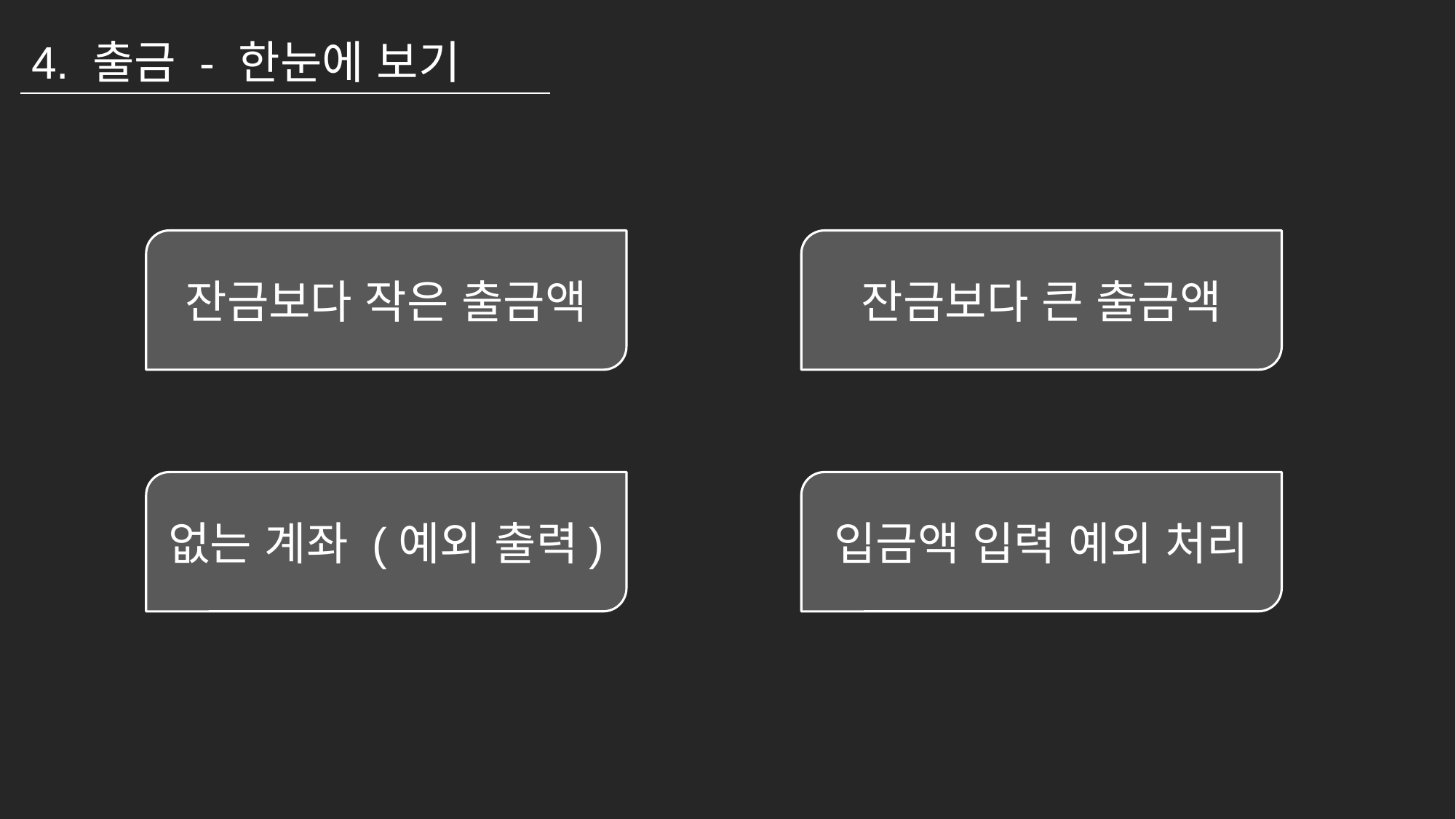

4. 출금 - 한눈에 보기

잔금보다 작은 출금액

잔금보다 큰 출금액

없는 계좌 (예외 출력)

입금액 입력 예외 처리